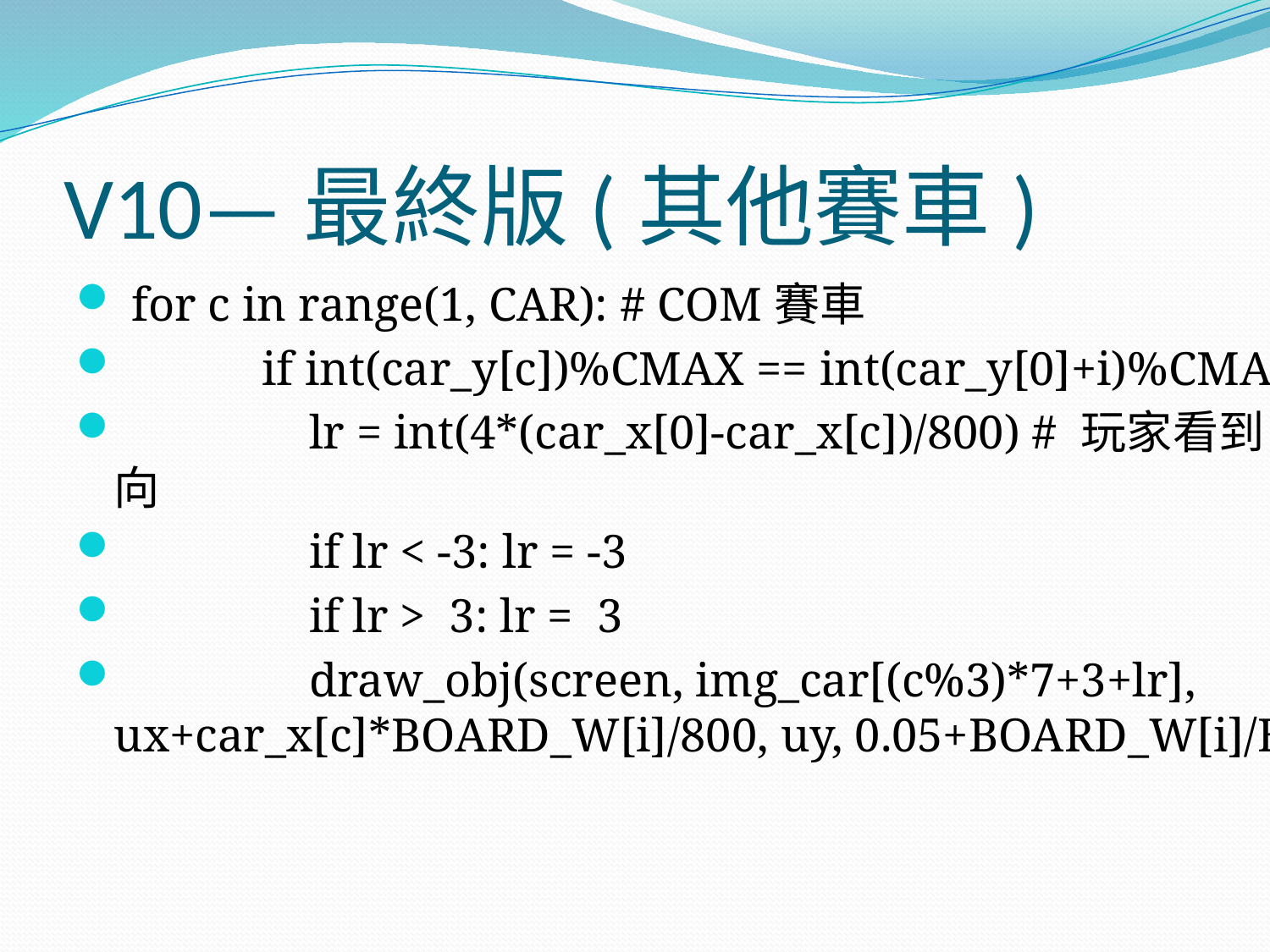

# V10—最終版(其他賽車)
 for c in range(1, CAR): # COM賽車
            if int(car_y[c])%CMAX == int(car_y[0]+i)%CMAX:
                lr = int(4*(car_x[0]-car_x[c])/800) # 玩家看到COM賽車的方向
                if lr < -3: lr = -3
                if lr >  3: lr =  3
                draw_obj(screen, img_car[(c%3)*7+3+lr], ux+car_x[c]*BOARD_W[i]/800, uy, 0.05+BOARD_W[i]/BOARD_W[0])